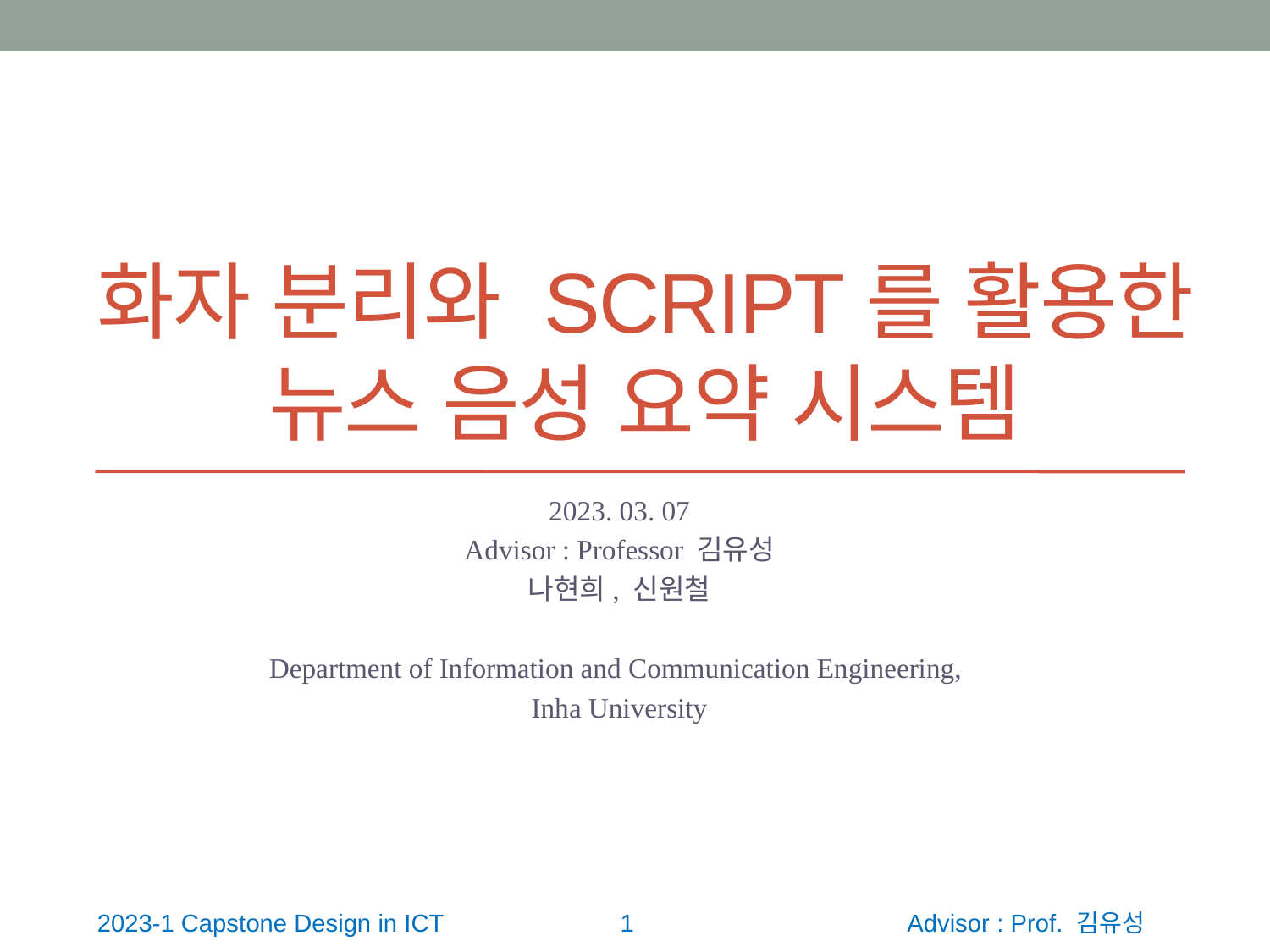

# 화자 분리와 script를 활용한 뉴스 음성 요약 시스템
2023. 03. 07
Advisor : Professor 김유성
나현희, 신원철

Department of Information and Communication Engineering,
Inha University